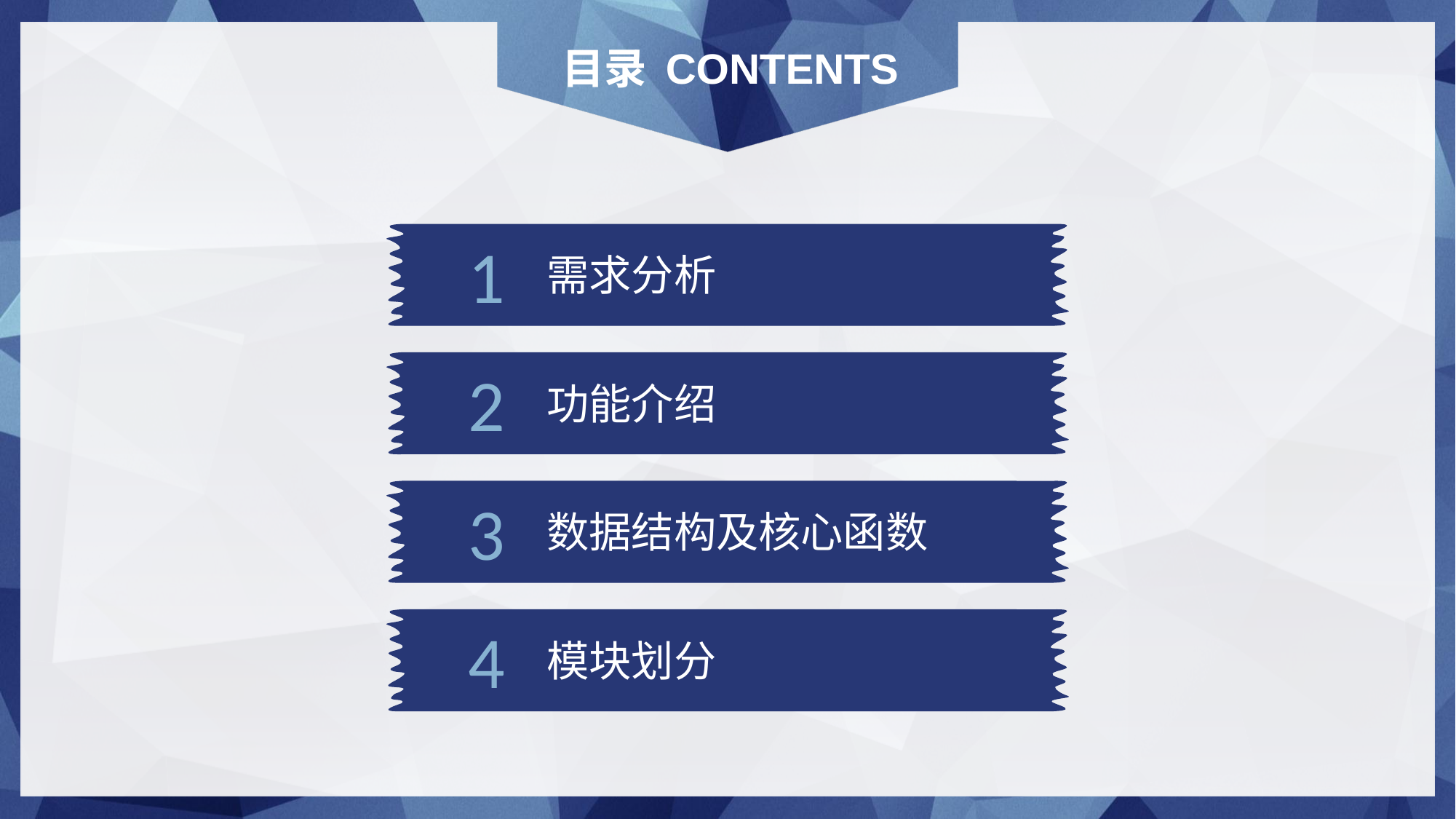

目录
CONTENTS

1
需求分析

2
功能介绍

3
数据结构及核心函数

4
模块划分